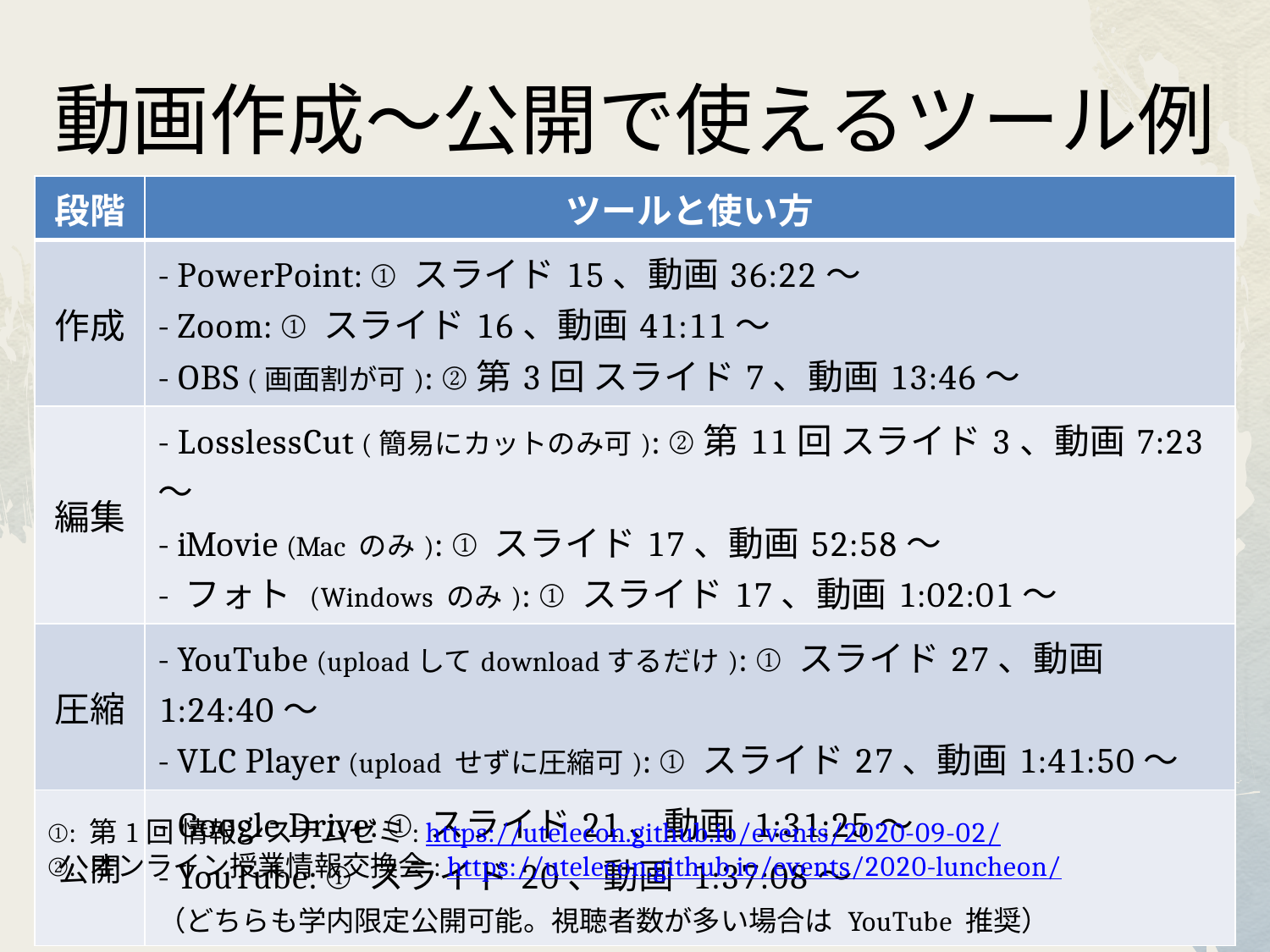

# 動画作成～公開で使えるツール例
| 段階 | ツールと使い方 |
| --- | --- |
| 作成 | - PowerPoint: ① スライド15、動画36:22～ - Zoom: ① スライド16、動画41:11～ - OBS (画面割が可): ②第3回 スライド7、動画13:46～ |
| 編集 | - LosslessCut (簡易にカットのみ可): ②第11回 スライド3、動画7:23～ - iMovie (Mac のみ): ① スライド17、動画52:58～ - フォト (Windows のみ): ① スライド17、動画1:02:01～ |
| 圧縮 | - YouTube (uploadしてdownloadするだけ): ① スライド27、動画1:24:40～ - VLC Player (upload せずに圧縮可): ① スライド27、動画1:41:50～ |
| 公開 | - Google Drive: ① スライド21、動画 1:31:25～ - YouTube: ① スライド20、動画 1:37:08～ （どちらも学内限定公開可能。視聴者数が多い場合は YouTube 推奨） |
①: 第1回 情報システムゼミ: https://utelecon.github.io/events/2020-09-02/
②: オンライン授業情報交換会: https://utelecon.github.io/events/2020-luncheon/
2021/3/17
utelecon.adm.u-tokyo.ac.jp
17